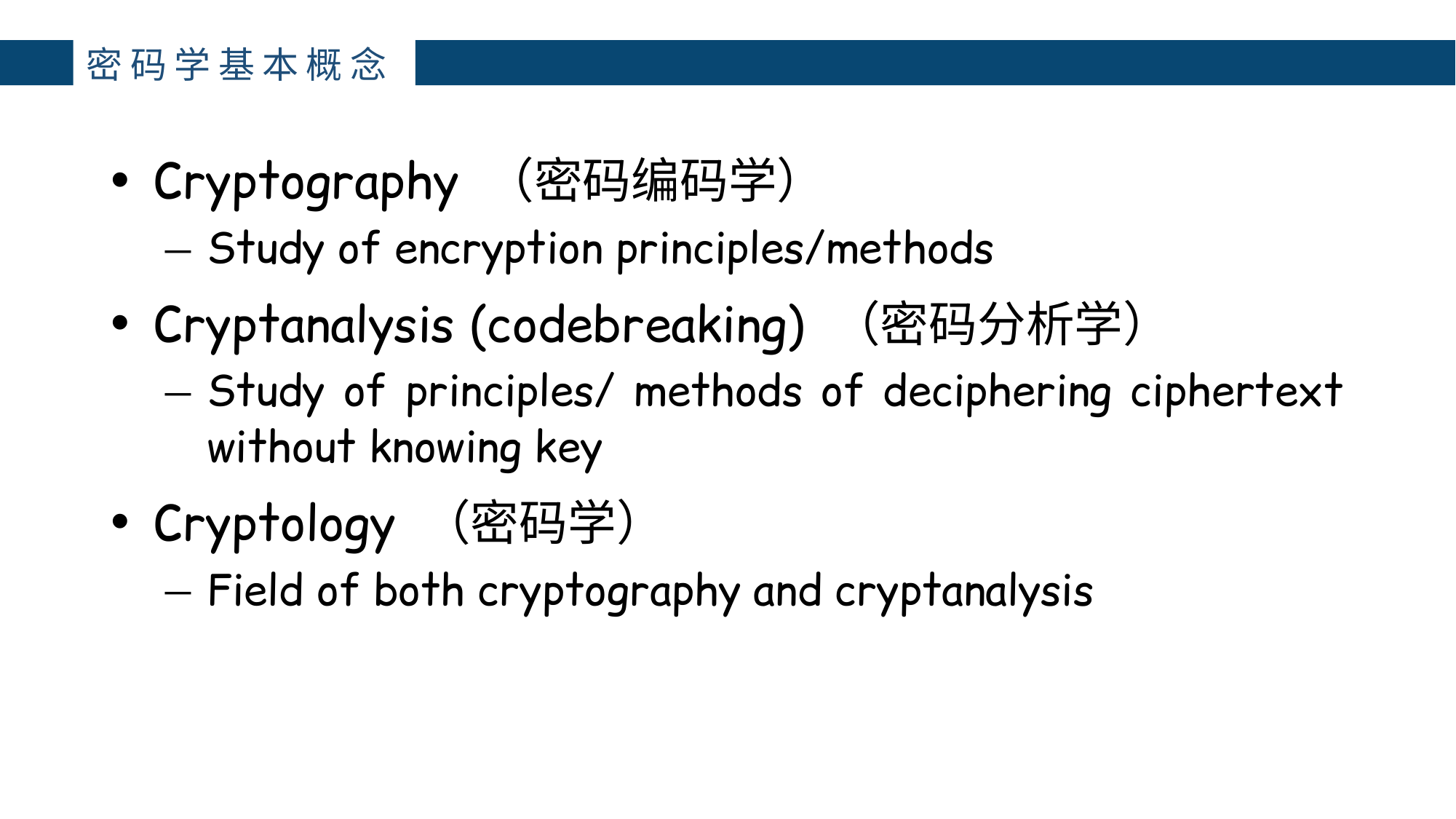

# 密码学基本概念
Cryptography （密码编码学）
Study of encryption principles/methods
Cryptanalysis (codebreaking) （密码分析学）
Study of principles/ methods of deciphering ciphertext without knowing key
Cryptology （密码学）
Field of both cryptography and cryptanalysis